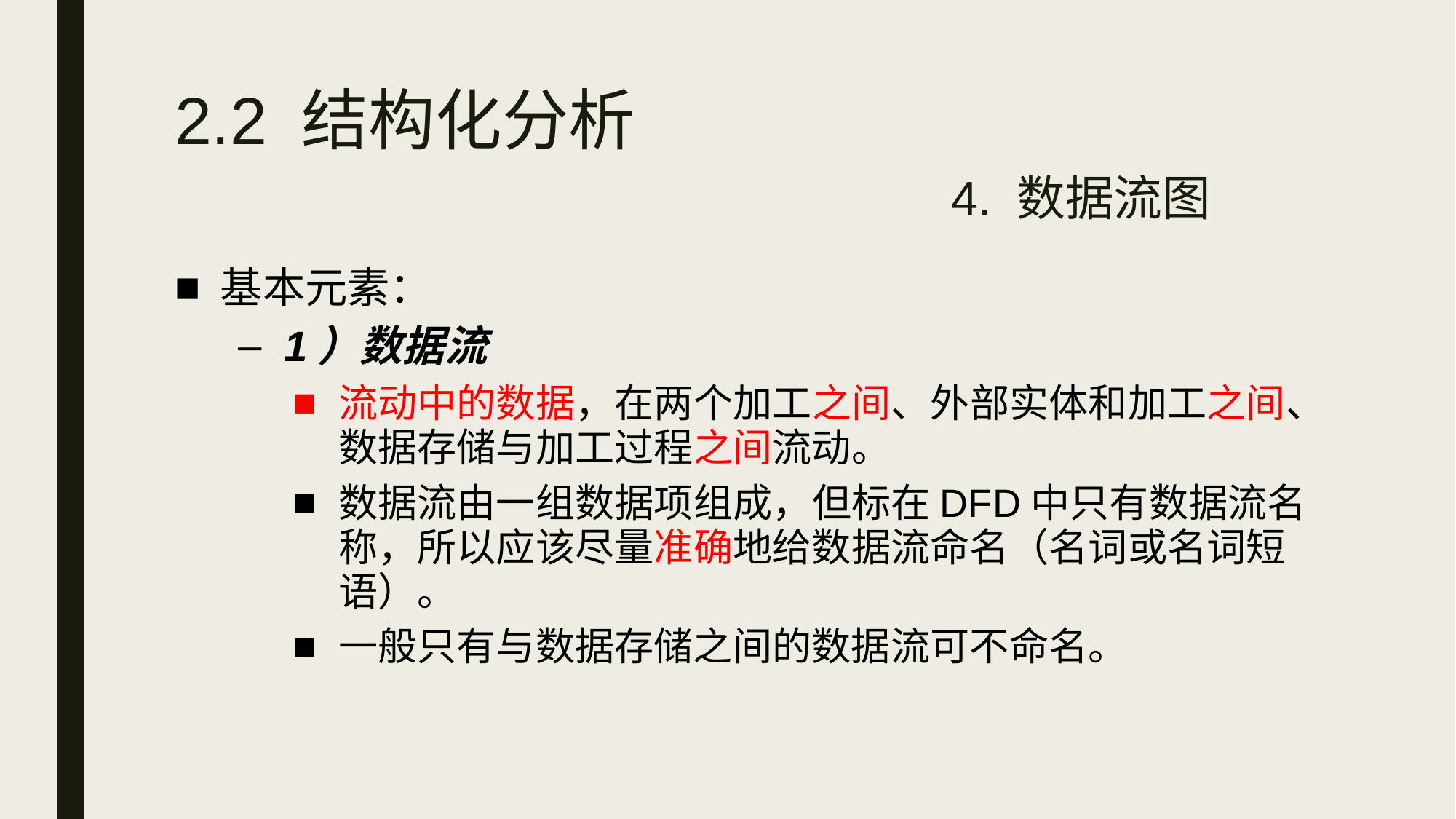

# 2.2 结构化分析 4. 数据流图
基本元素：
1）数据流
流动中的数据，在两个加工之间、外部实体和加工之间、数据存储与加工过程之间流动。
数据流由一组数据项组成，但标在DFD中只有数据流名称，所以应该尽量准确地给数据流命名（名词或名词短语）。
一般只有与数据存储之间的数据流可不命名。